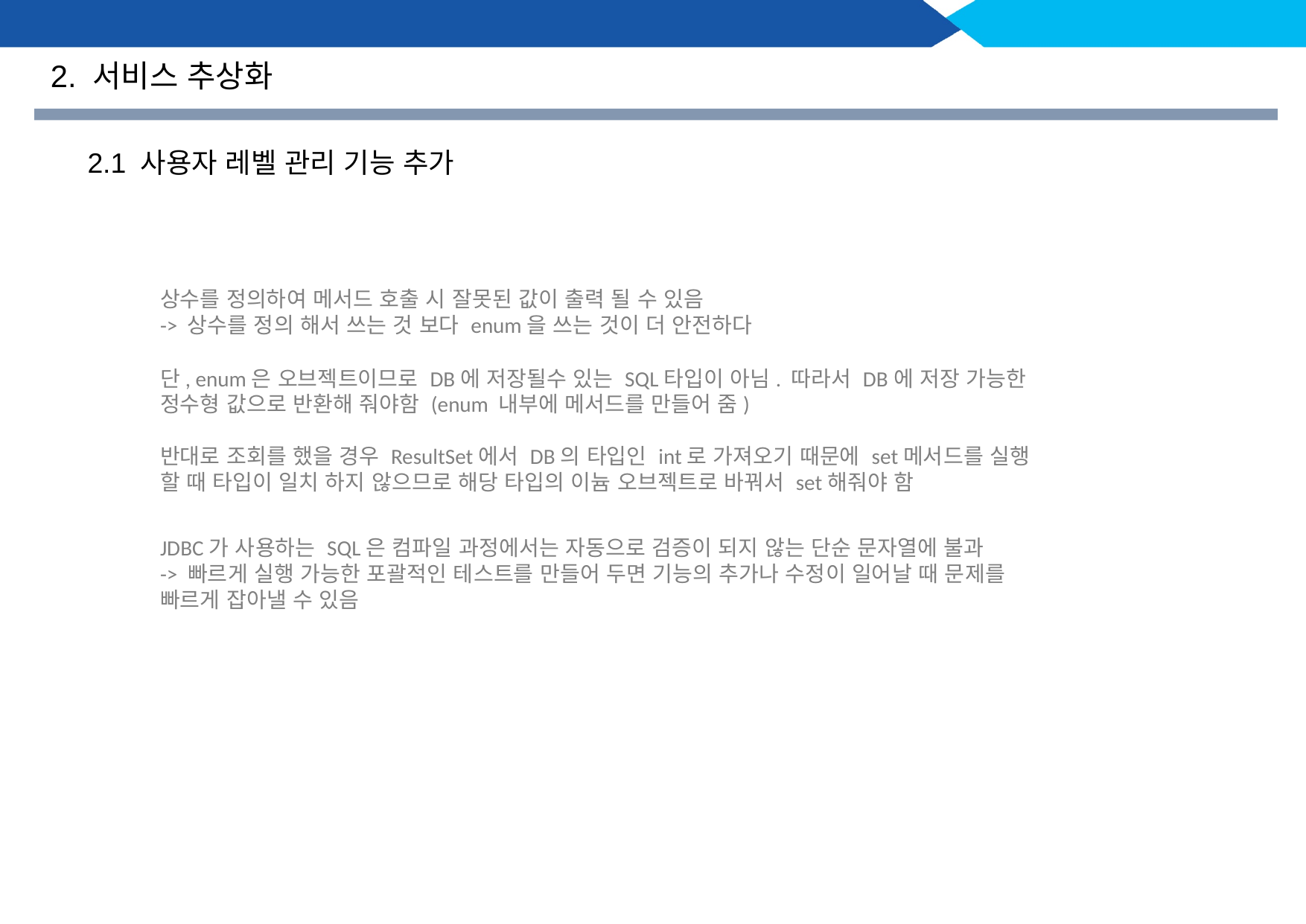

2. 서비스 추상화
2.1 사용자 레벨 관리 기능 추가
상수를 정의하여 메서드 호출 시 잘못된 값이 출력 될 수 있음
-> 상수를 정의 해서 쓰는 것 보다 enum을 쓰는 것이 더 안전하다
단, enum은 오브젝트이므로 DB에 저장될수 있는 SQL타입이 아님. 따라서 DB에 저장 가능한 정수형 값으로 반환해 줘야함 (enum 내부에 메서드를 만들어 줌)

반대로 조회를 했을 경우 ResultSet에서 DB의 타입인 int로 가져오기 때문에 set메서드를 실행 할 때 타입이 일치 하지 않으므로 해당 타입의 이늄 오브젝트로 바꿔서 set해줘야 함
JDBC가 사용하는 SQL은 컴파일 과정에서는 자동으로 검증이 되지 않는 단순 문자열에 불과
-> 빠르게 실행 가능한 포괄적인 테스트를 만들어 두면 기능의 추가나 수정이 일어날 때 문제를 빠르게 잡아낼 수 있음